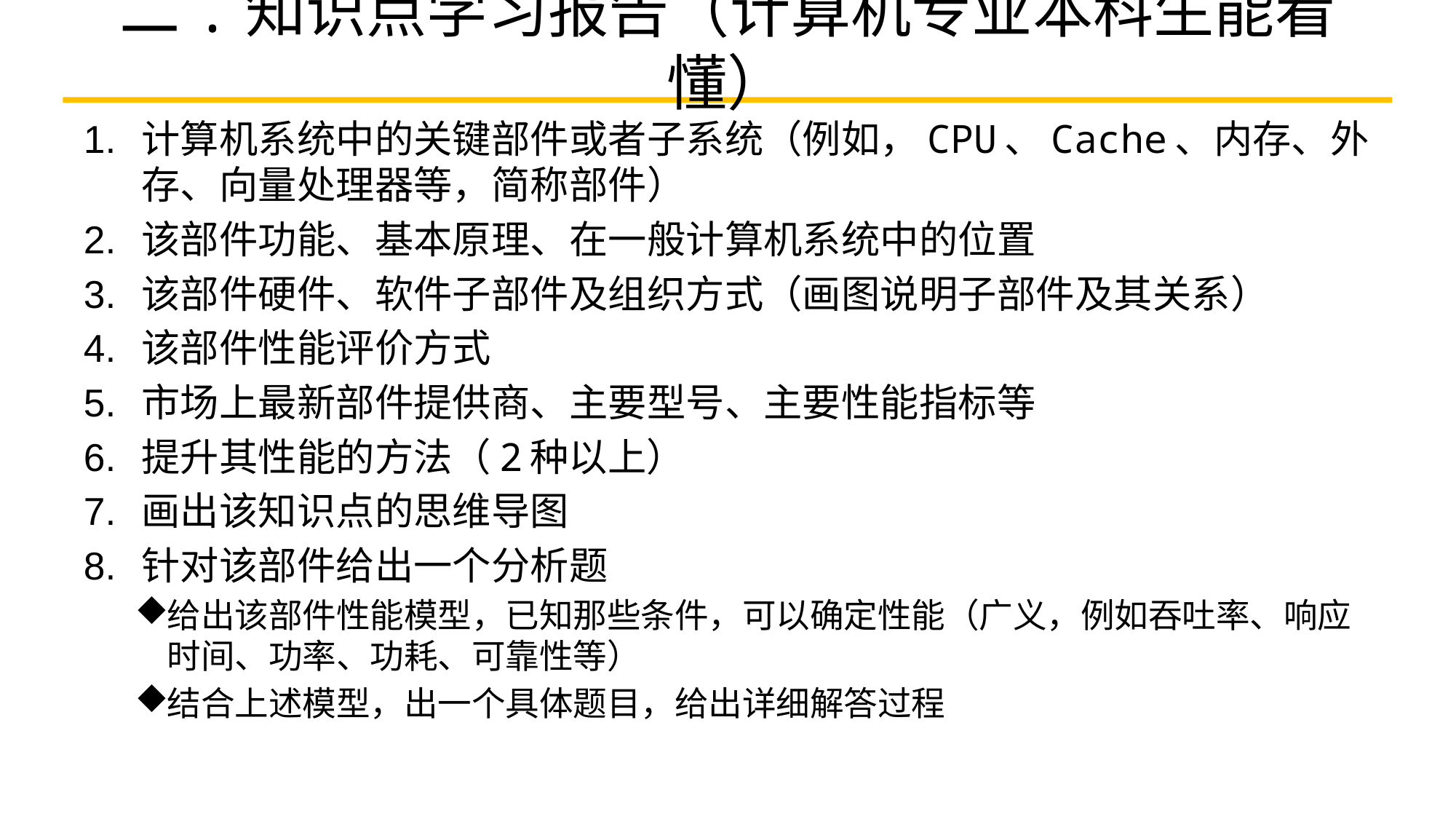

# 二.知识点学习报告（计算机专业本科生能看懂）
计算机系统中的关键部件或者子系统（例如，CPU、Cache、内存、外存、向量处理器等，简称部件）
该部件功能、基本原理、在一般计算机系统中的位置
该部件硬件、软件子部件及组织方式（画图说明子部件及其关系）
该部件性能评价方式
市场上最新部件提供商、主要型号、主要性能指标等
提升其性能的方法（2种以上）
画出该知识点的思维导图
针对该部件给出一个分析题
给出该部件性能模型，已知那些条件，可以确定性能（广义，例如吞吐率、响应时间、功率、功耗、可靠性等）
结合上述模型，出一个具体题目，给出详细解答过程